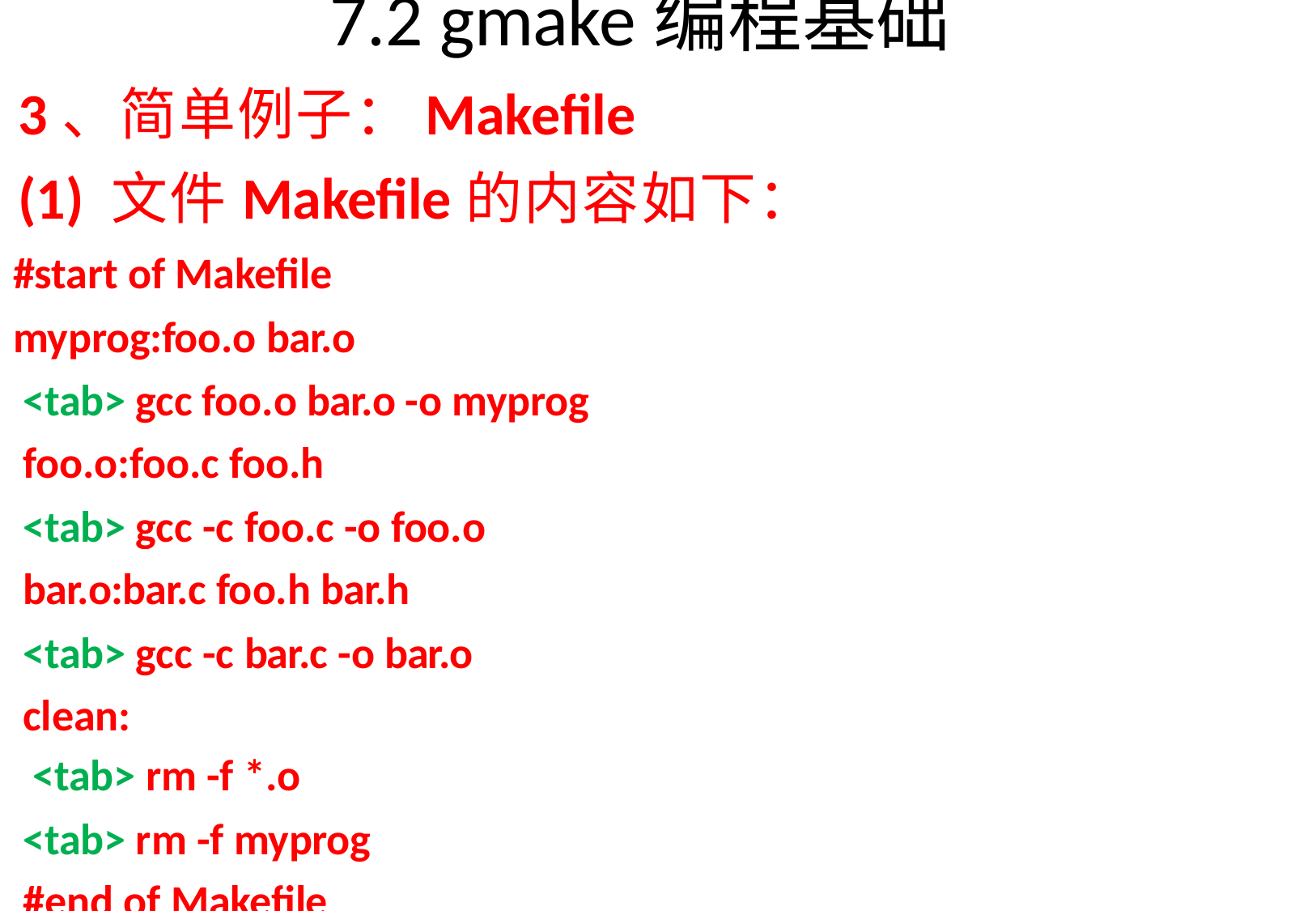

# 7.2 gmake编程基础
3、简单例子：Makefile
(1) 文件Makefile的内容如下：
#start of Makefile  myprog:foo.o bar.o
<tab> gcc foo.o bar.o -o myprog  foo.o:foo.c foo.h
<tab> gcc -c foo.c -o foo.o  bar.o:bar.c foo.h bar.h
<tab> gcc -c bar.c -o bar.o  clean:
<tab> rm -f *.o
<tab> rm -f myprog  #end of Makefile